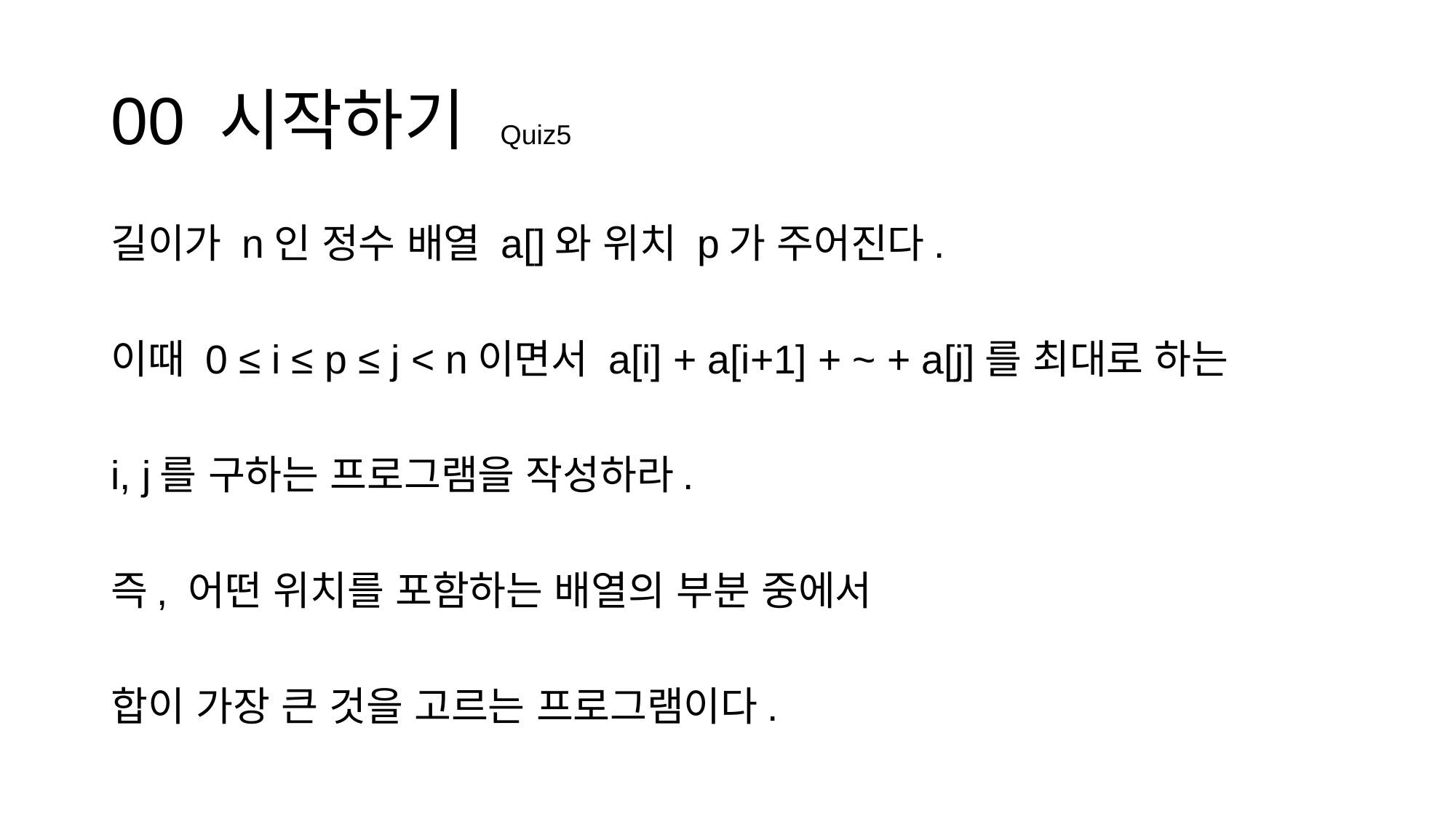

# 00 시작하기 Quiz5
길이가 n인 정수 배열 a[]와 위치 p가 주어진다.

이때 0 ≤ i ≤ p ≤ j < n이면서 a[i] + a[i+1] + ~ + a[j]를 최대로 하는

i, j를 구하는 프로그램을 작성하라.

즉, 어떤 위치를 포함하는 배열의 부분 중에서

합이 가장 큰 것을 고르는 프로그램이다.